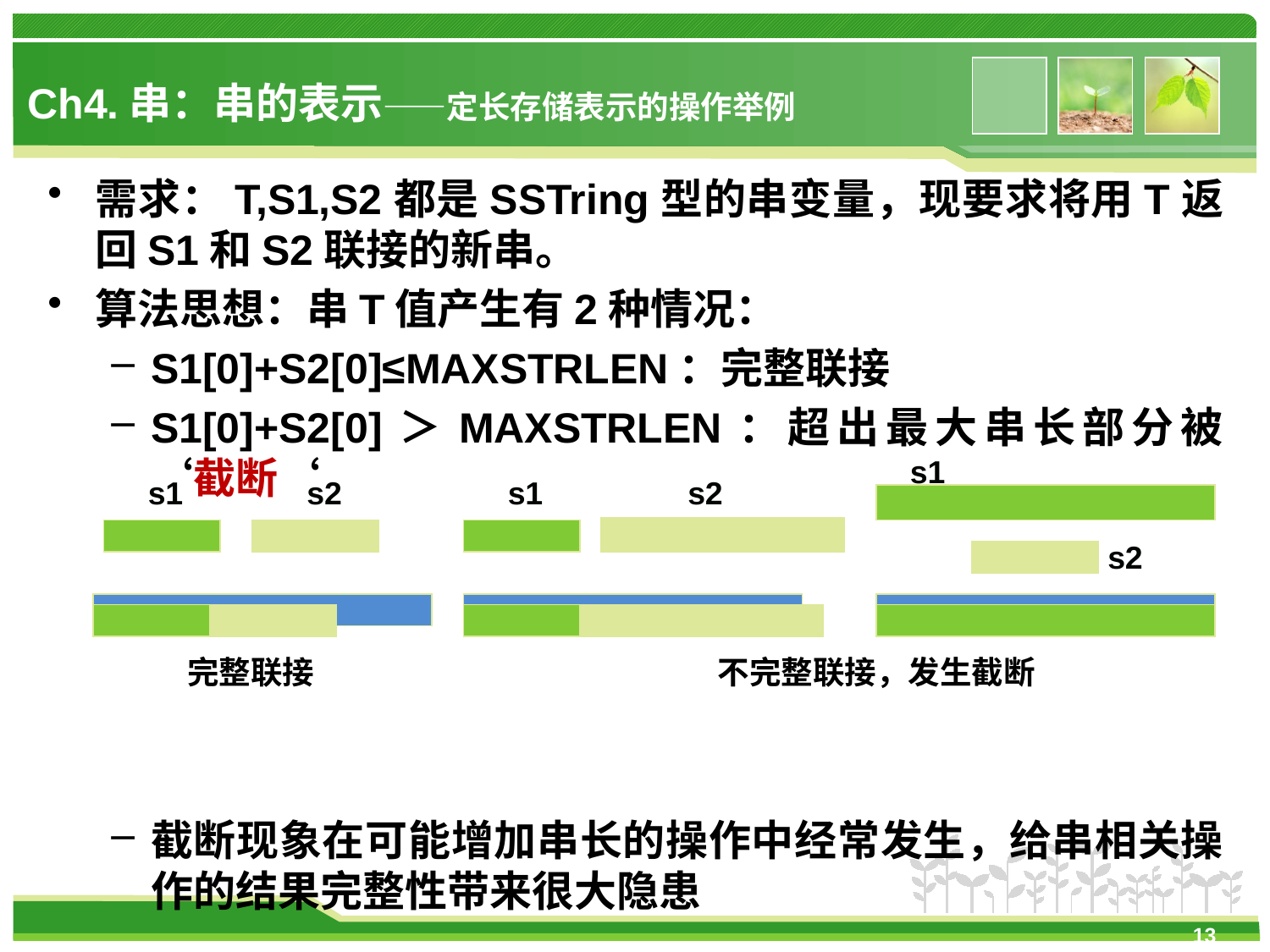

# Ch4.串：串的表示——定长存储表示的操作举例
需求：T,S1,S2都是SSTring型的串变量，现要求将用T返回S1和S2联接的新串。
算法思想：串T值产生有2种情况：
S1[0]+S2[0]≤MAXSTRLEN：完整联接
S1[0]+S2[0]＞MAXSTRLEN：超出最大串长部分被‘截断‘

截断现象在可能增加串长的操作中经常发生，给串相关操作的结果完整性带来很大隐患
s1
s1
s2
s1
s2

s2

完整联接
不完整联接，发生截断
13